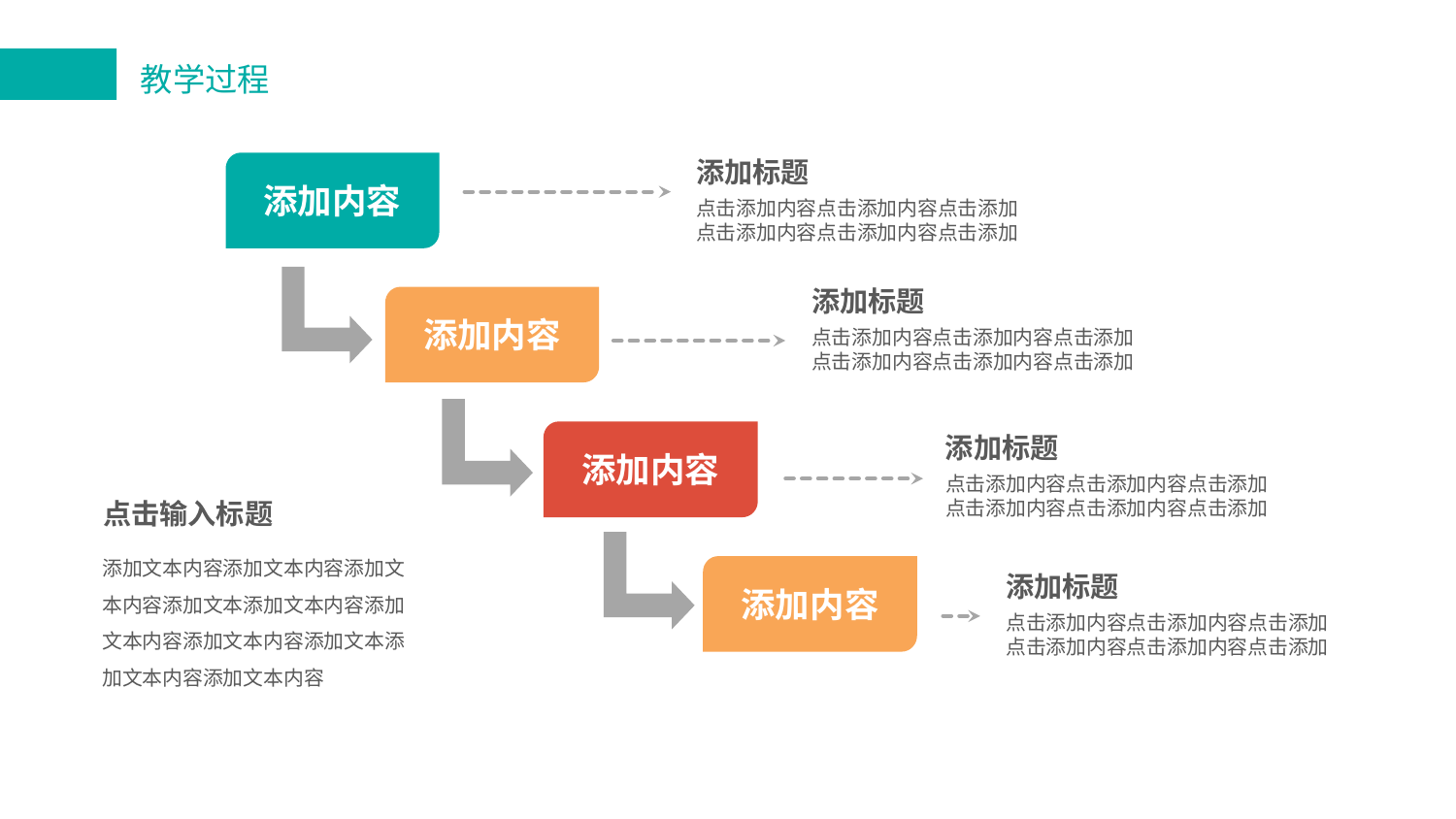

添加标题
点击添加内容点击添加内容点击添加
点击添加内容点击添加内容点击添加
添加内容

添加标题
点击添加内容点击添加内容点击添加
点击添加内容点击添加内容点击添加
添加内容

添加标题
点击添加内容点击添加内容点击添加
点击添加内容点击添加内容点击添加
添加内容
点击输入标题

添加文本内容添加文本内容添加文本内容添加文本添加文本内容添加文本内容添加文本内容添加文本添加文本内容添加文本内容
添加内容
添加标题
点击添加内容点击添加内容点击添加
点击添加内容点击添加内容点击添加